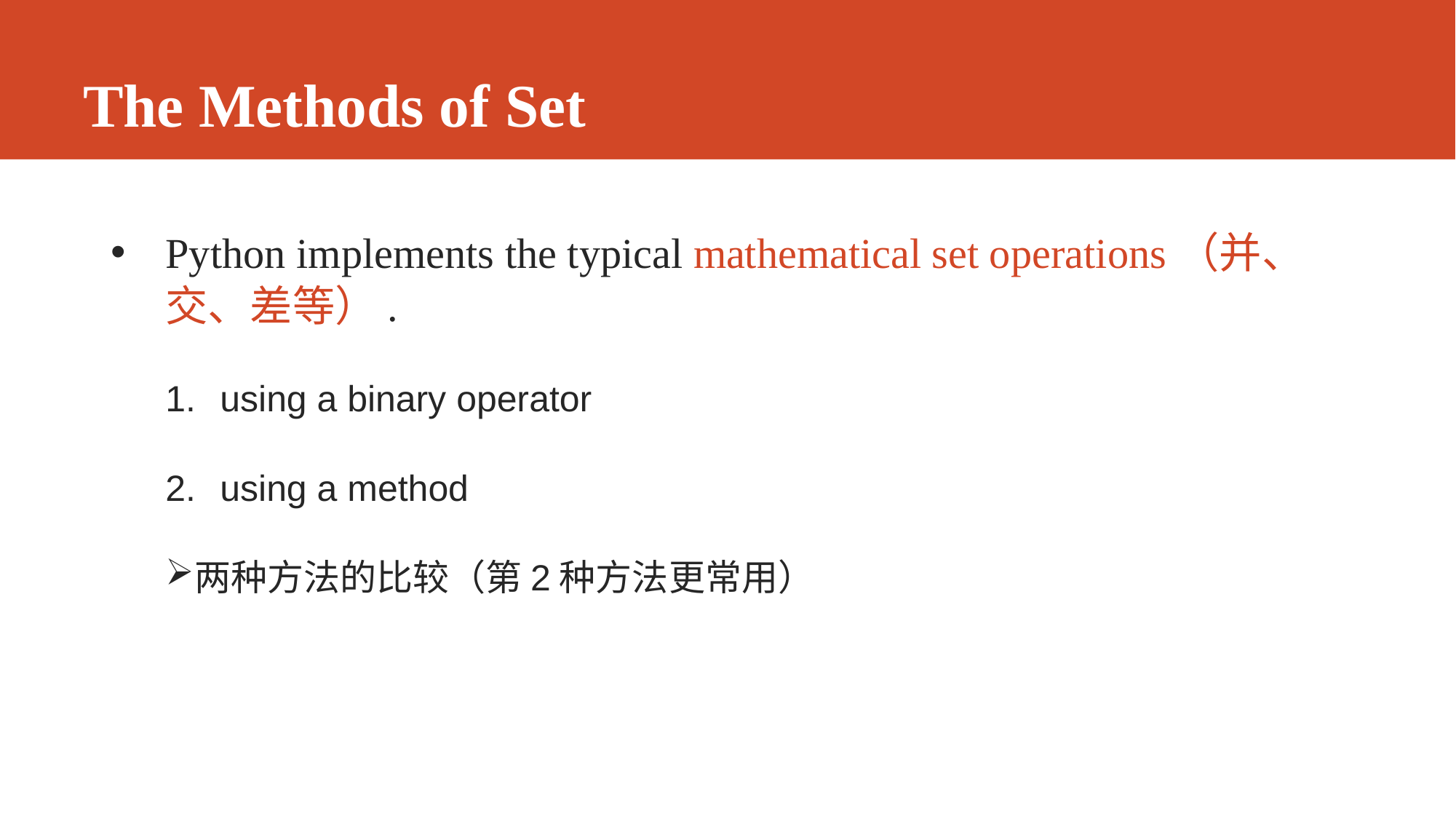

# The Methods of Set
Python implements the typical mathematical set operations（并、交、差等）.
using a binary operator
using a method
两种方法的比较（第2种方法更常用）